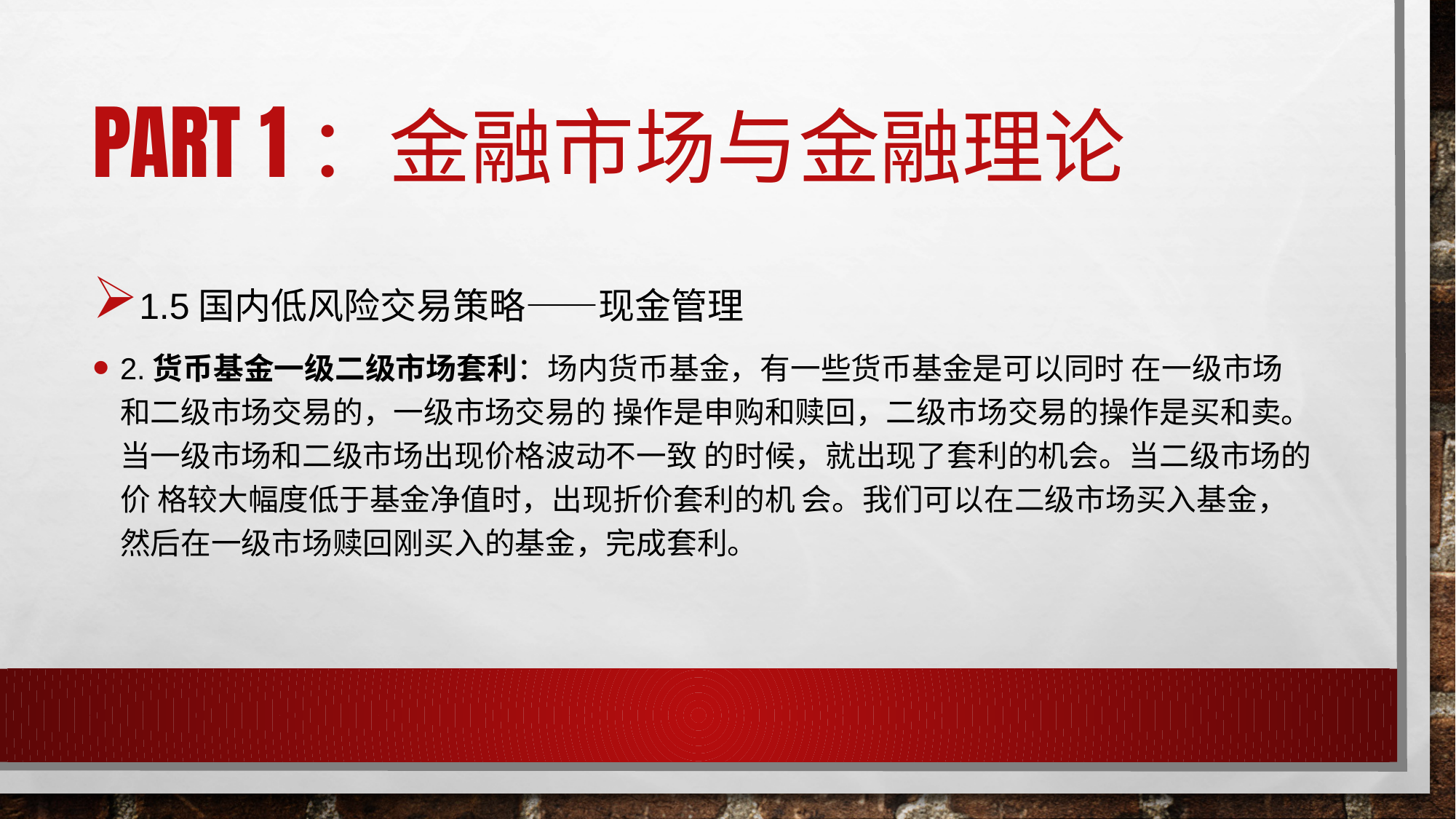

# Part 1：金融市场与金融理论
1.5国内低风险交易策略——现金管理
2.货币基金⼀级二级市场套利：场内货币基金，有⼀些货币基金是可以同时 在⼀级市场和二级市场交易的，⼀级市场交易的 操作是申购和赎回，二级市场交易的操作是买和卖。当⼀级市场和二级市场出现价格波动不⼀致 的时候，就出现了套利的机会。当二级市场的价 格较大幅度低于基金净值时，出现折价套利的机 会。我们可以在二级市场买入基金，然后在一级市场赎回刚买入的基金，完成套利。